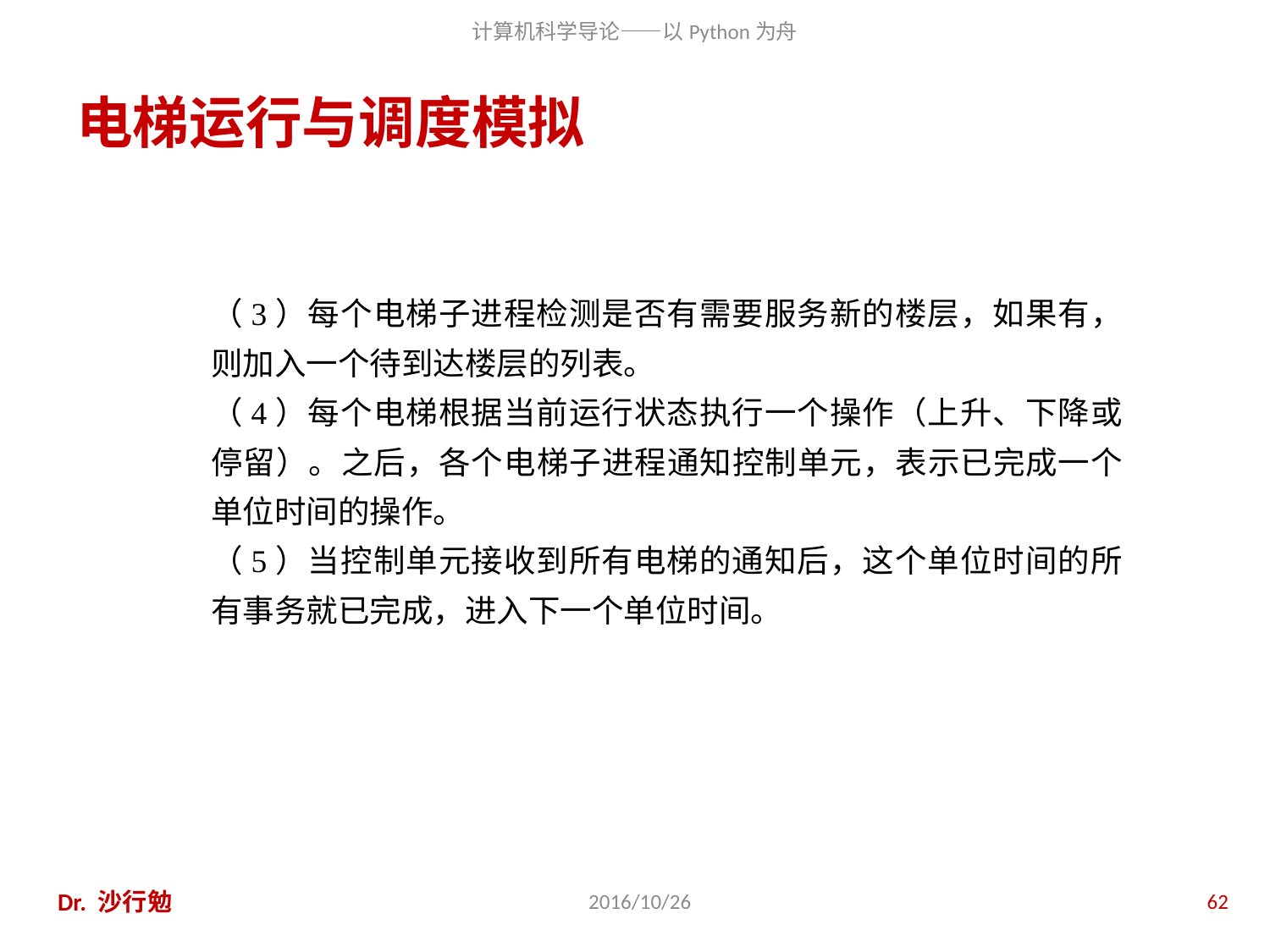

# 电梯运行与调度模拟
（3）每个电梯子进程检测是否有需要服务新的楼层，如果有，则加入一个待到达楼层的列表。
（4）每个电梯根据当前运行状态执行一个操作（上升、下降或停留）。之后，各个电梯子进程通知控制单元，表示已完成一个单位时间的操作。
（5）当控制单元接收到所有电梯的通知后，这个单位时间的所有事务就已完成，进入下一个单位时间。
Dr. 沙行勉
2016/10/26
62